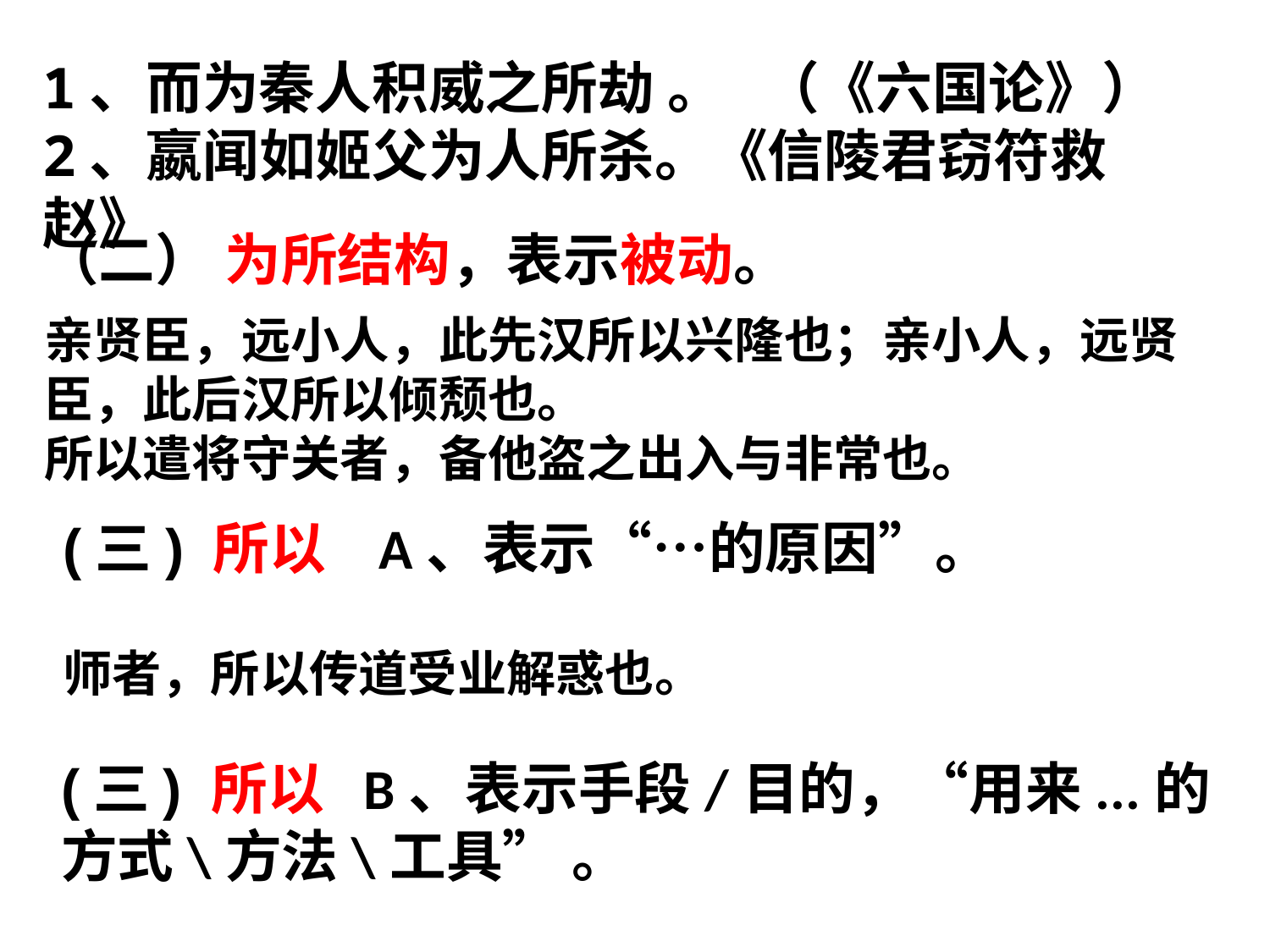

1、而为秦人积威之所劫 。   （《六国论》）
2、嬴闻如姬父为人所杀。《信陵君窃符救赵》
（二） 为所结构，表示被动。
亲贤臣，远小人，此先汉所以兴隆也；亲小人，远贤臣，此后汉所以倾颓也。
所以遣将守关者，备他盗之出入与非常也。
(三) 所以   A、表示“…的原因”。
师者，所以传道受业解惑也。
(三) 所以  B、表示手段/目的，“用来...的方式\方法\工具” 。